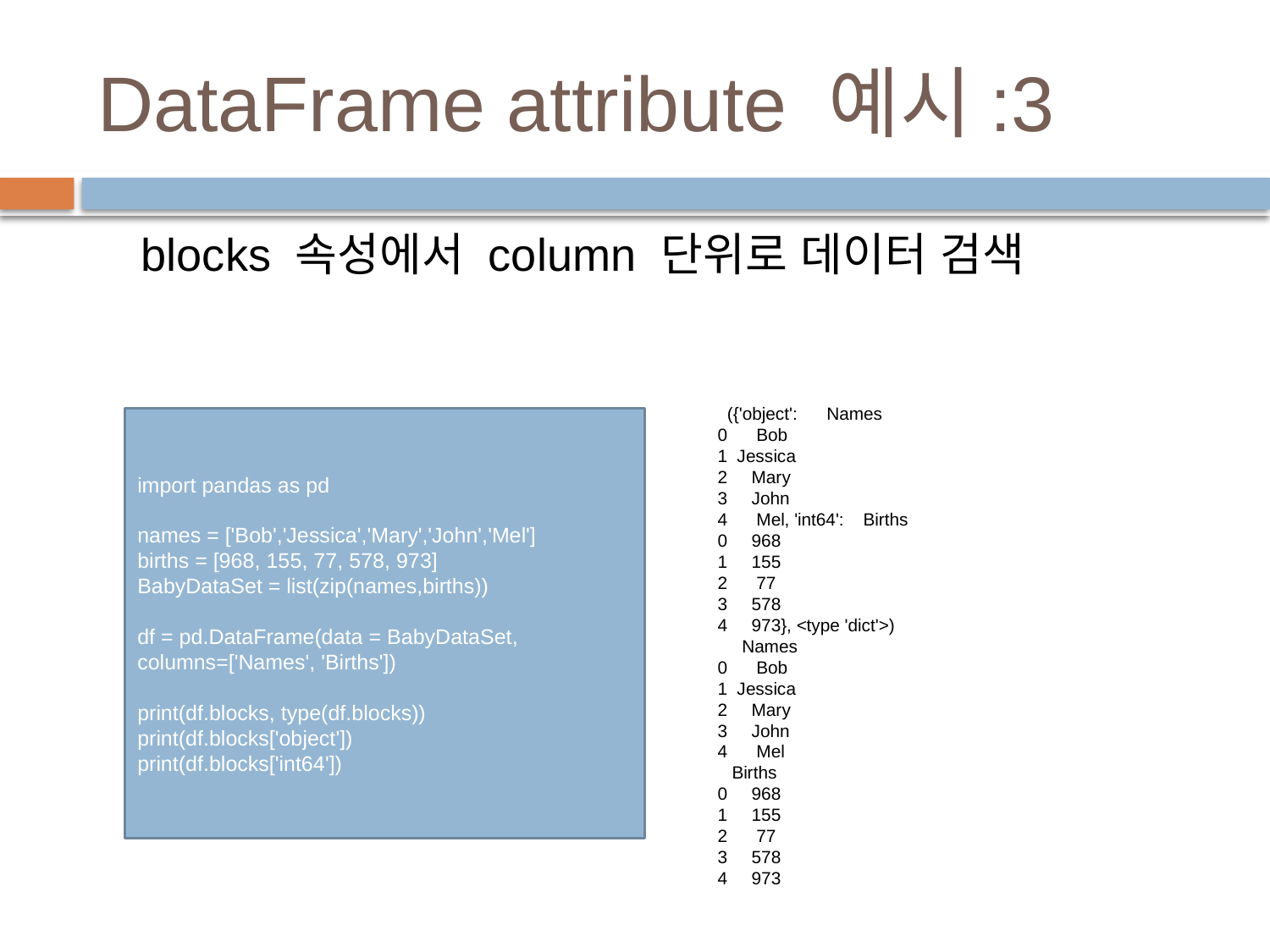

# DataFrame attribute 예시:3
blocks 속성에서 column 단위로 데이터 검색
  ({'object':      Names
0      Bob
1  Jessica
2     Mary
3     John
4      Mel, 'int64':    Births
0     968
1     155
2      77
3     578
4     973}, <type 'dict'>)
     Names
0      Bob
1  Jessica
2     Mary
3     John
4      Mel
   Births
0     968
1     155
2      77
3     578
4     973
import pandas as pd

names = ['Bob','Jessica','Mary','John','Mel']
births = [968, 155, 77, 578, 973]
BabyDataSet = list(zip(names,births))

df = pd.DataFrame(data = BabyDataSet, columns=['Names', 'Births'])

print(df.blocks, type(df.blocks))
print(df.blocks['object'])
print(df.blocks['int64'])